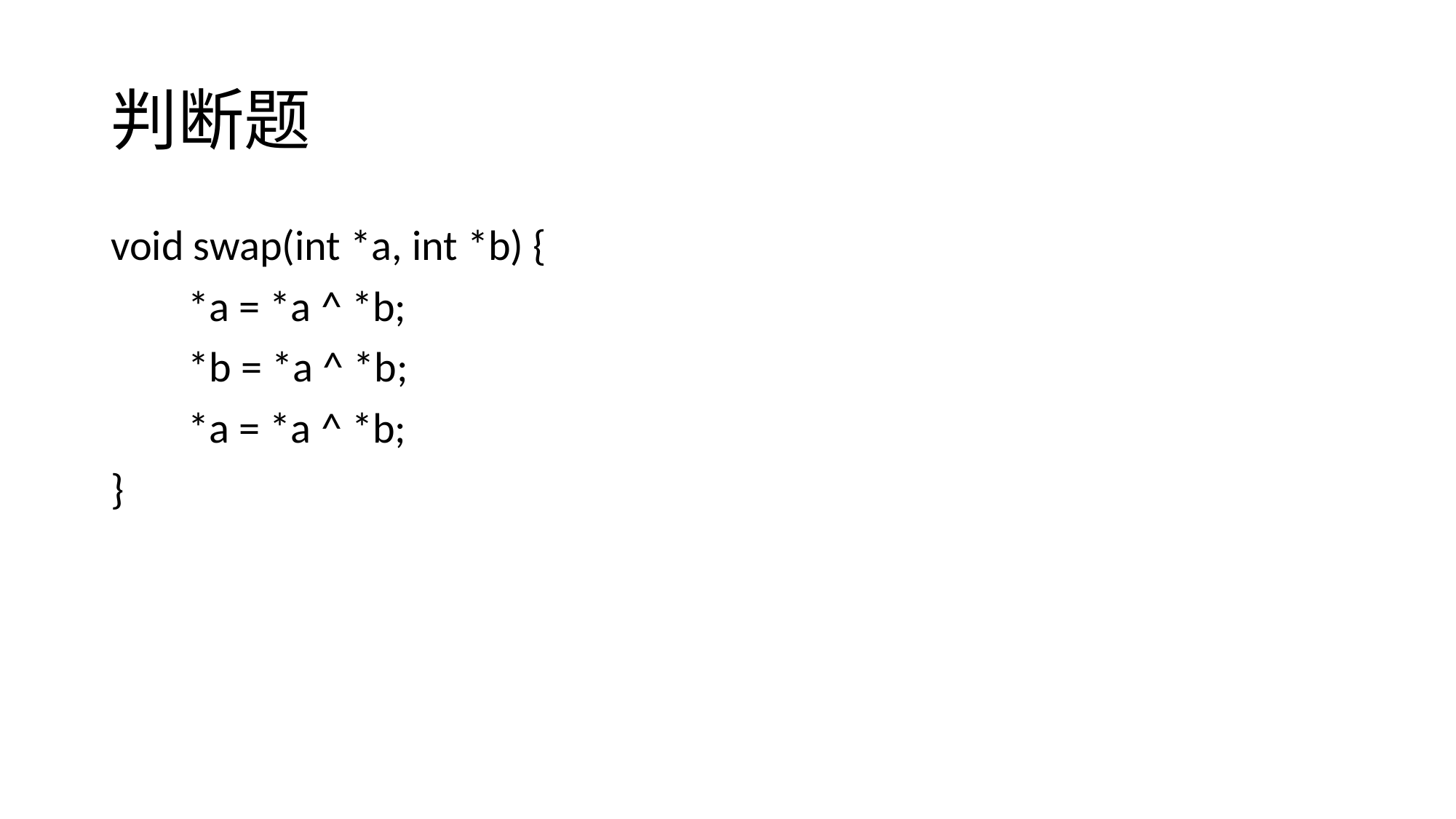

# 判断题
void swap(int *a, int *b) {
        *a = *a ^ *b;
        *b = *a ^ *b;
        *a = *a ^ *b;
}